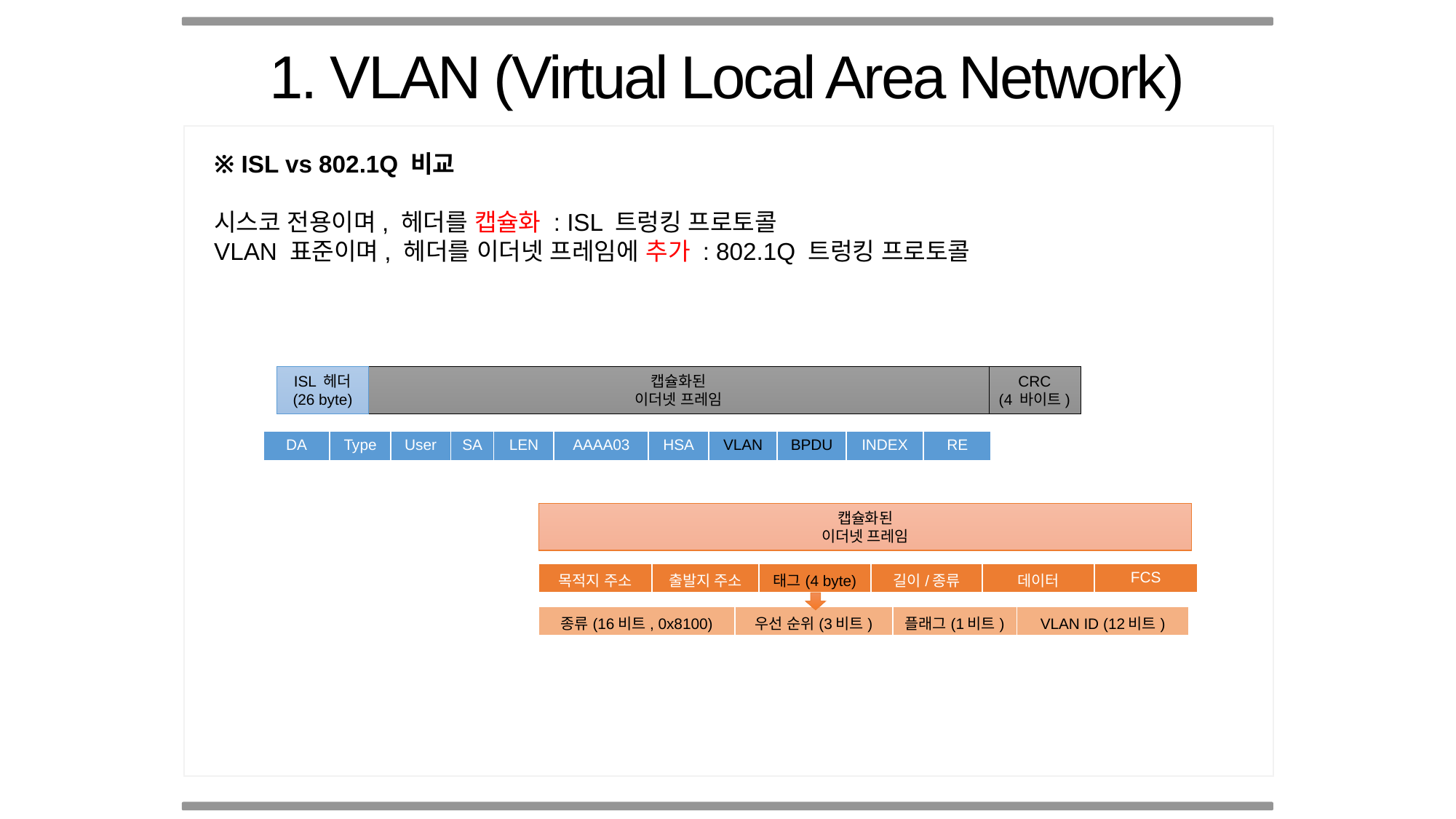

Part 01

1. VLAN (Virtual Local Area Network)

※ ISL vs 802.1Q 비교

시스코 전용이며, 헤더를 캡슐화 : ISL 트렁킹 프로토콜
VLAN 표준이며, 헤더를 이더넷 프레임에 추가 : 802.1Q 트렁킹 프로토콜
ISL 헤더
(26 byte)
캡슐화된
이더넷 프레임
CRC
(4 바이트)
| DA | Type | User | SA | LEN | AAAA03 | HSA | VLAN | BPDU | INDEX | RE |
| --- | --- | --- | --- | --- | --- | --- | --- | --- | --- | --- |
캡슐화된
이더넷 프레임
| 목적지 주소 | 출발지 주소 | 태그(4 byte) | 길이/종류 | 데이터 | FCS |
| --- | --- | --- | --- | --- | --- |

| 종류(16비트, 0x8100) | 우선 순위(3비트) | 플래그(1비트) | VLAN ID (12비트) |
| --- | --- | --- | --- |